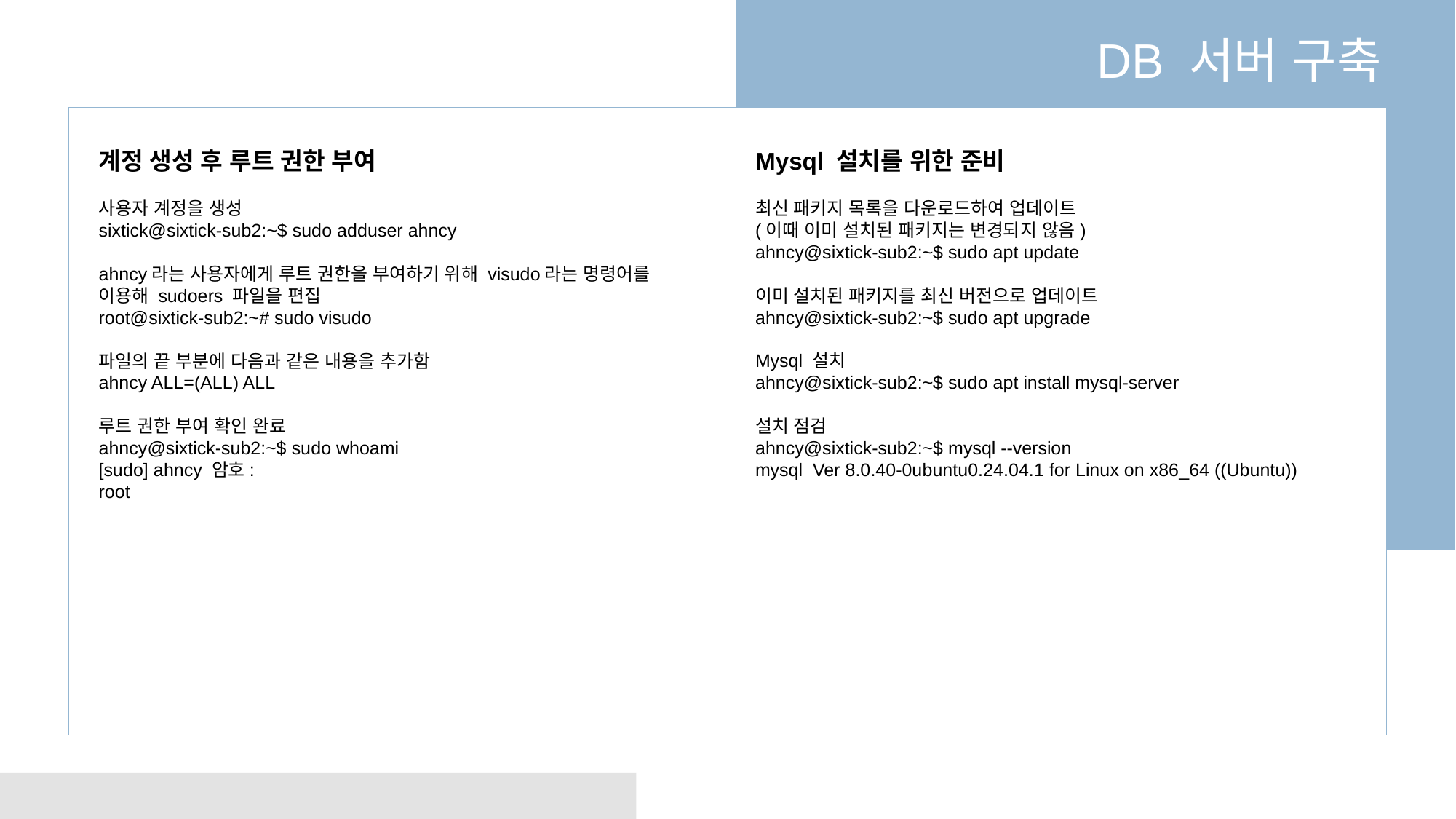

DB 서버 구축
계정 생성 후 루트 권한 부여

사용자 계정을 생성
sixtick@sixtick-sub2:~$ sudo adduser ahncy

ahncy라는 사용자에게 루트 권한을 부여하기 위해 visudo라는 명령어를 이용해 sudoers 파일을 편집
root@sixtick-sub2:~# sudo visudo

파일의 끝 부분에 다음과 같은 내용을 추가함
ahncy ALL=(ALL) ALL

루트 권한 부여 확인 완료
ahncy@sixtick-sub2:~$ sudo whoami
[sudo] ahncy 암호:
root
Mysql 설치를 위한 준비

최신 패키지 목록을 다운로드하여 업데이트
(이때 이미 설치된 패키지는 변경되지 않음)
ahncy@sixtick-sub2:~$ sudo apt update

이미 설치된 패키지를 최신 버전으로 업데이트
ahncy@sixtick-sub2:~$ sudo apt upgrade

Mysql 설치
ahncy@sixtick-sub2:~$ sudo apt install mysql-server

설치 점검
ahncy@sixtick-sub2:~$ mysql --version
mysql  Ver 8.0.40-0ubuntu0.24.04.1 for Linux on x86_64 ((Ubuntu))